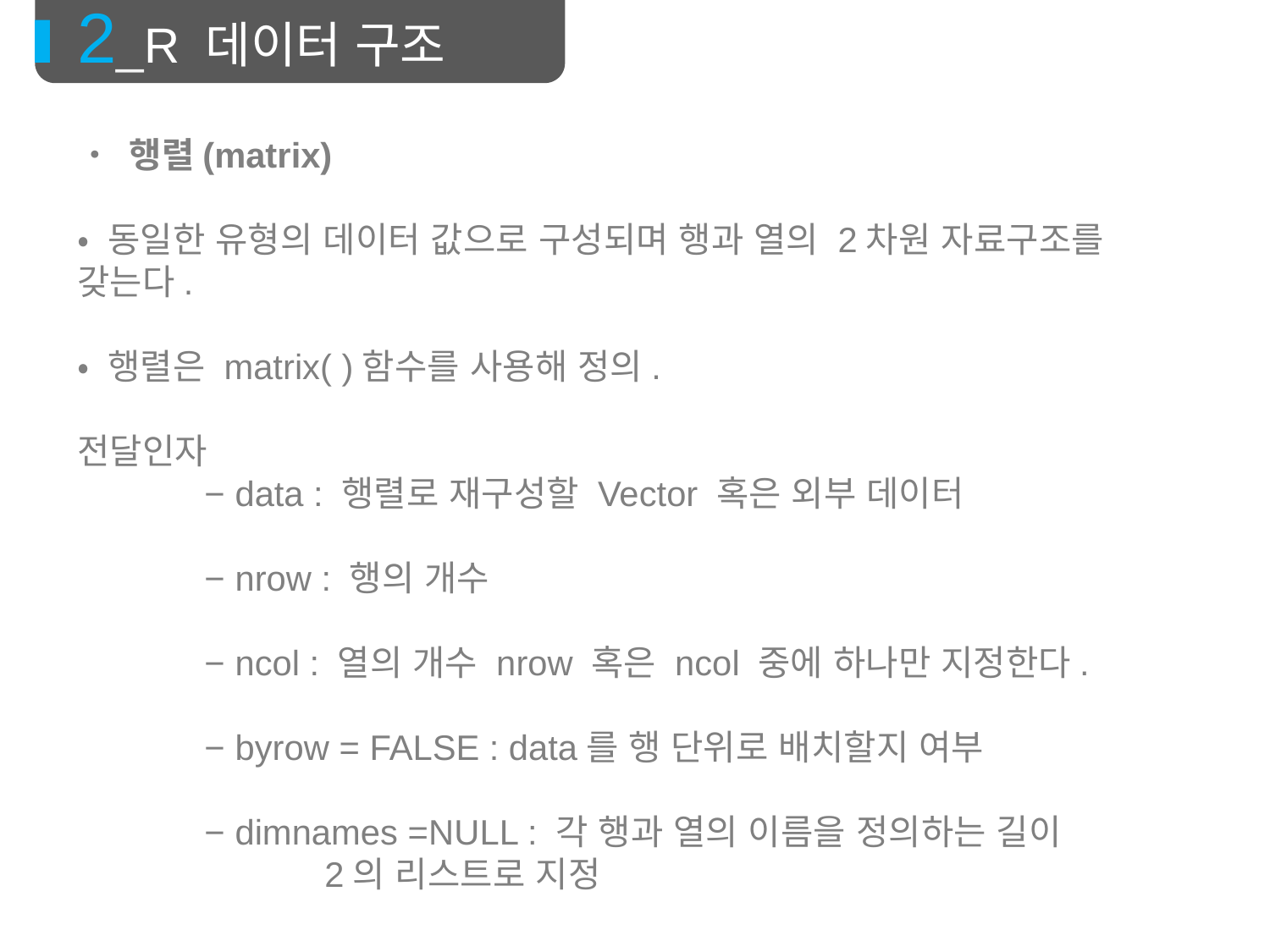

2_R 데이터 구조

• 행렬(matrix)

• 동일한 유형의 데이터 값으로 구성되며 행과 열의 2차원 자료구조를 갖는다.

• 행렬은 matrix( )함수를 사용해 정의.

전달인자
	− data : 행렬로 재구성할 Vector 혹은 외부 데이터

	− nrow : 행의 개수

	− ncol : 열의 개수 nrow 혹은 ncol 중에 하나만 지정한다.

	− byrow = FALSE : data를 행 단위로 배치할지 여부

	− dimnames =NULL : 각 행과 열의 이름을 정의하는 길이 	                              2의 리스트로 지정